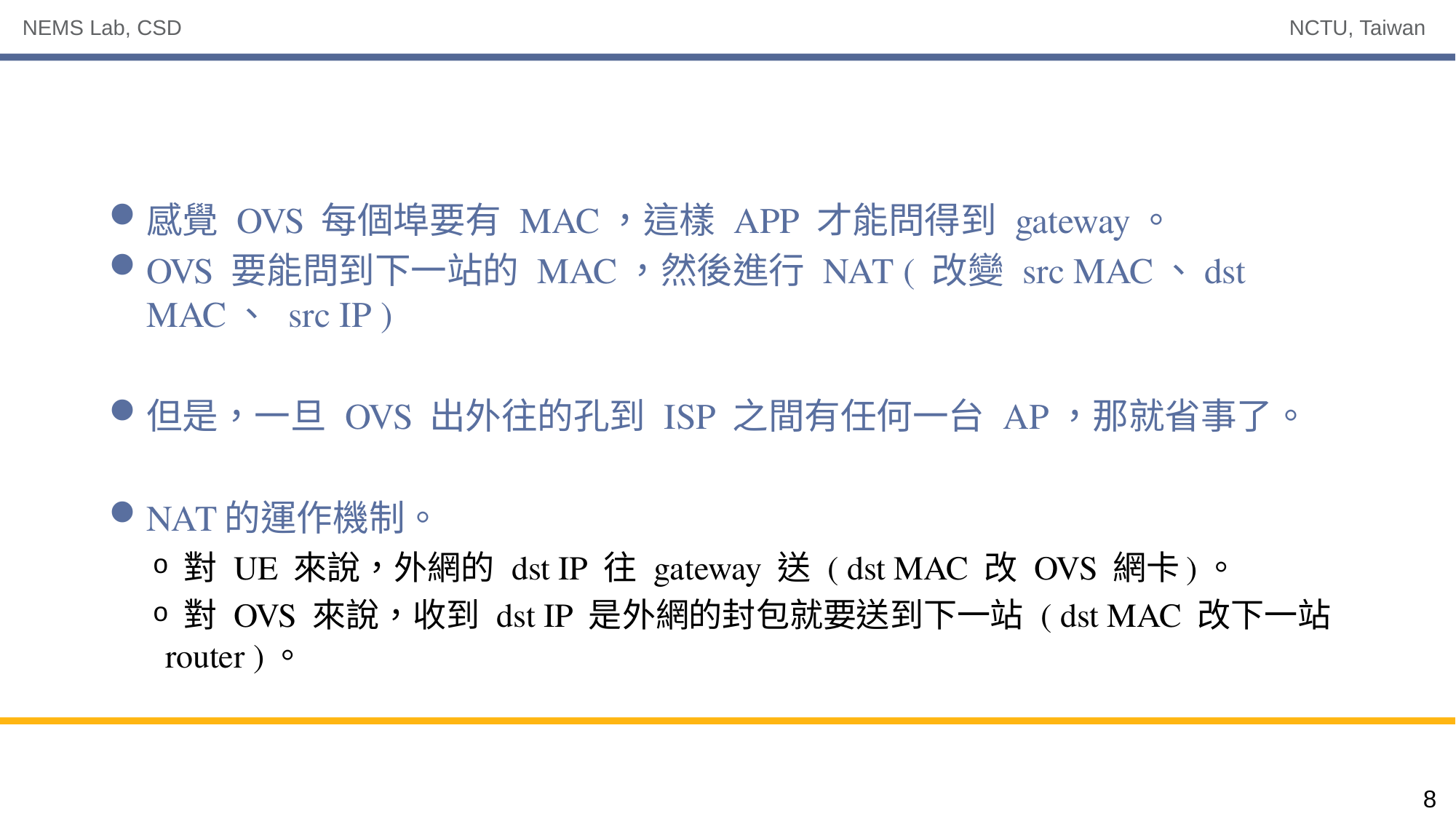

#
感覺 OVS 每個埠要有 MAC，這樣 APP 才能問得到 gateway。
OVS 要能問到下一站的 MAC，然後進行 NAT ( 改變 src MAC、dst MAC、 src IP )

但是，一旦 OVS 出外往的孔到 ISP 之間有任何一台 AP，那就省事了。

NAT的運作機制。
 對 UE 來說，外網的 dst IP 往 gateway 送 ( dst MAC 改 OVS 網卡)。
 對 OVS 來說，收到 dst IP 是外網的封包就要送到下一站 ( dst MAC 改下一站 router )。
8